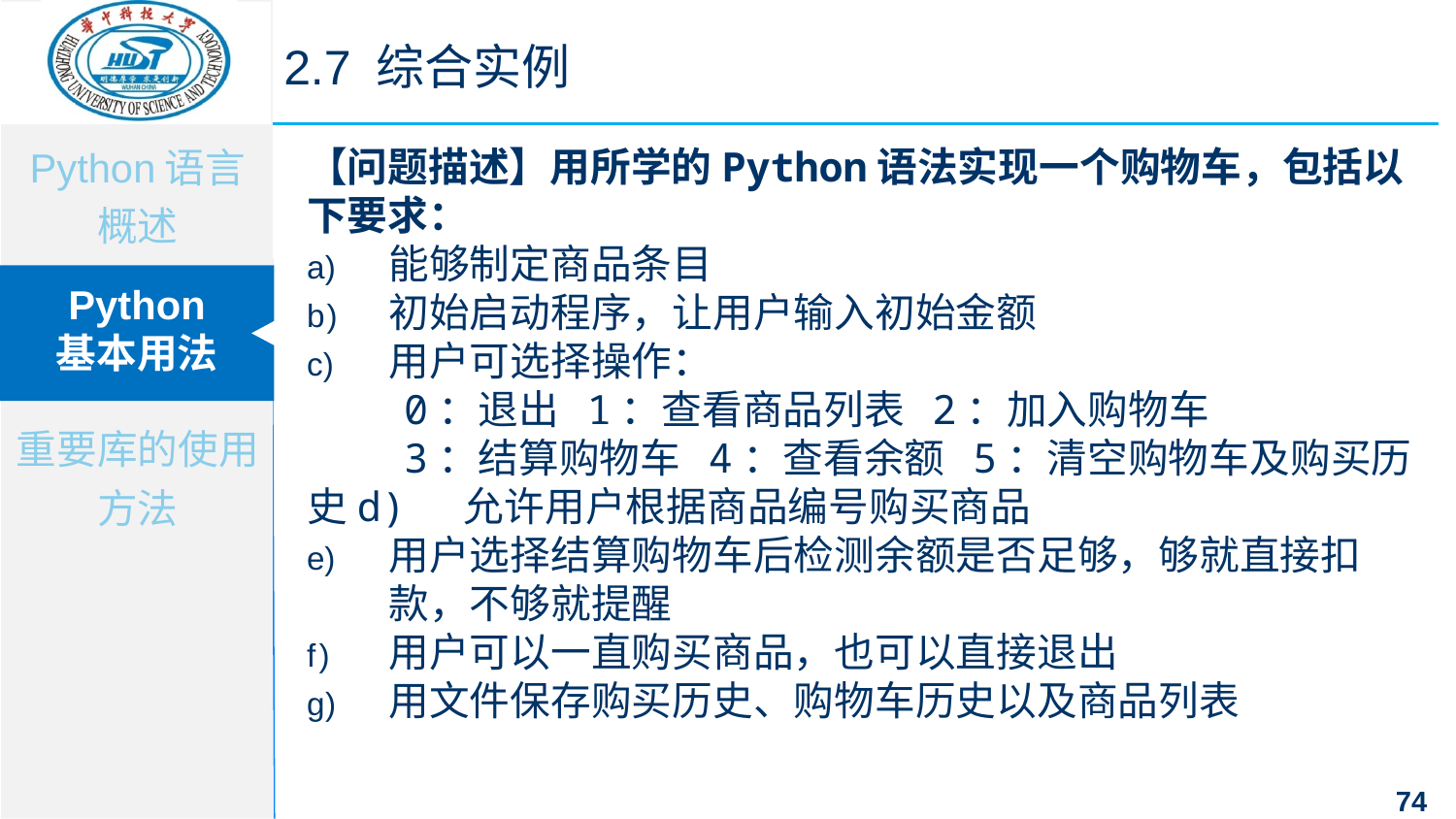

2.7 综合实例
【问题描述】用所学的Python语法实现一个购物车，包括以下要求：
能够制定商品条目
初始启动程序，让用户输入初始金额
用户可选择操作：
    0：退出  1：查看商品列表  2：加入购物车
    3：结算购物车  4：查看余额  5：清空购物车及购买历史d)  允许用户根据商品编号购买商品
用户选择结算购物车后检测余额是否足够，够就直接扣款，不够就提醒
用户可以一直购买商品，也可以直接退出
用文件保存购买历史、购物车历史以及商品列表